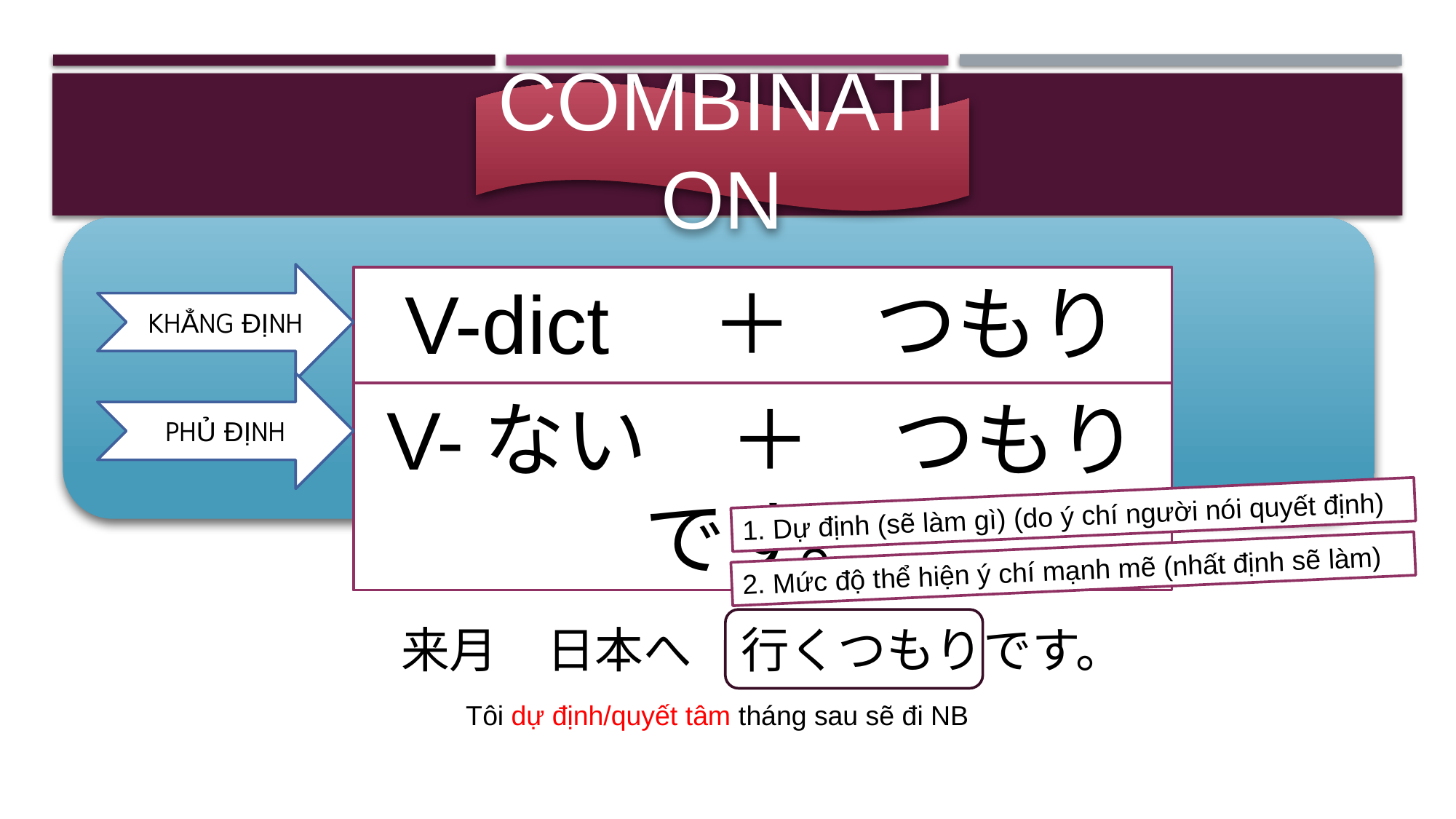

COMBINATION

KHẲNG ĐỊNH
V-dict　＋　つもりです。
PHỦ ĐỊNH
V-ない　＋　つもりです。
Tôi định tháng sau sẽ đi NB
来月　日本へ　行こうと思っています。
1. Dự định (sẽ làm gì) (do ý chí người nói quyết định)
≒
2. Mức độ thể hiện ý chí mạnh mẽ (nhất định sẽ làm)

来月　日本へ　行くつもりです。
Tôi dự định/quyết tâm tháng sau sẽ đi NB